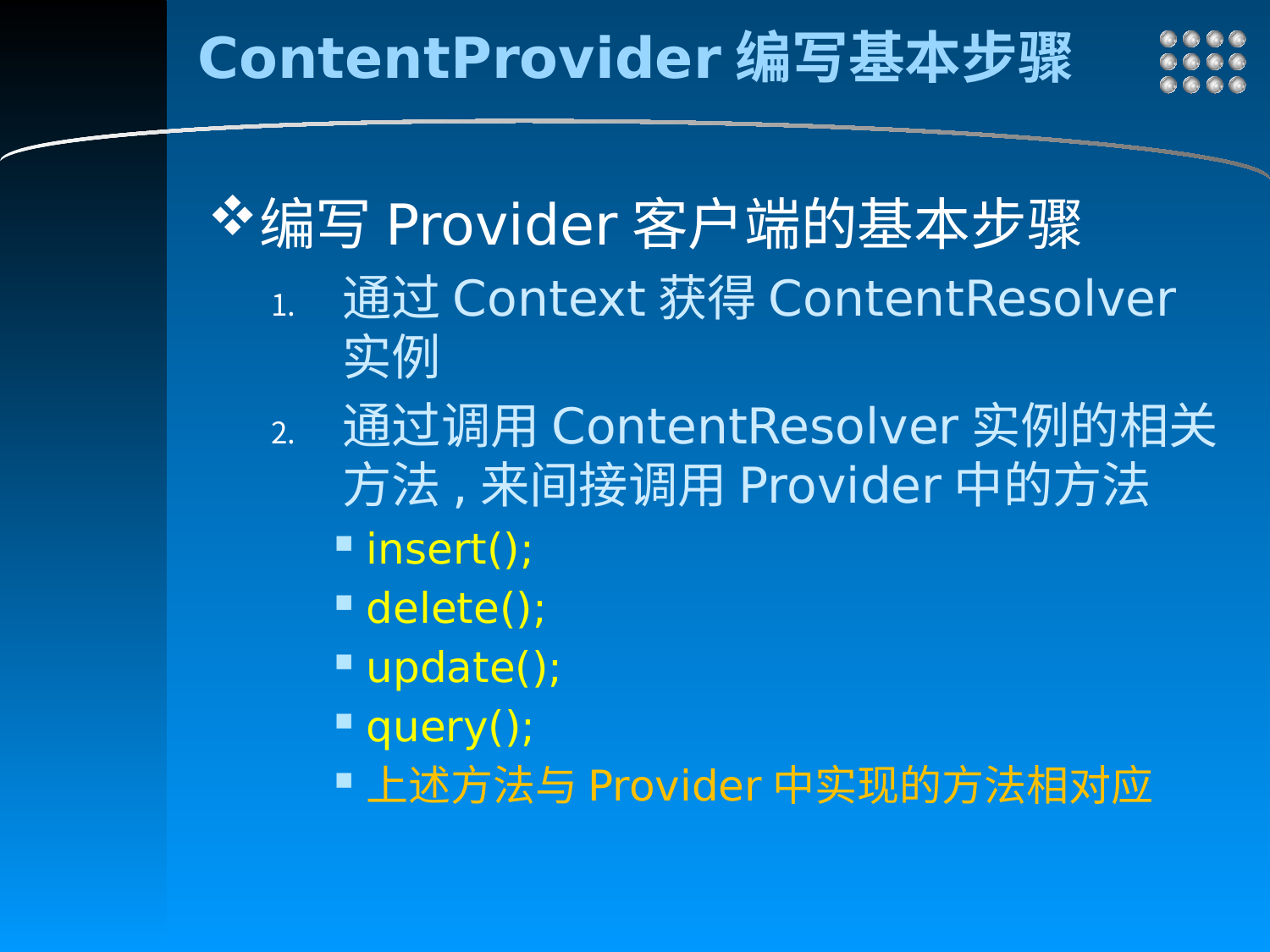

# ContentProvider编写基本步骤
编写Provider客户端的基本步骤
通过Context获得ContentResolver实例
通过调用ContentResolver实例的相关方法,来间接调用Provider中的方法
insert();
delete();
update();
query();
上述方法与Provider中实现的方法相对应